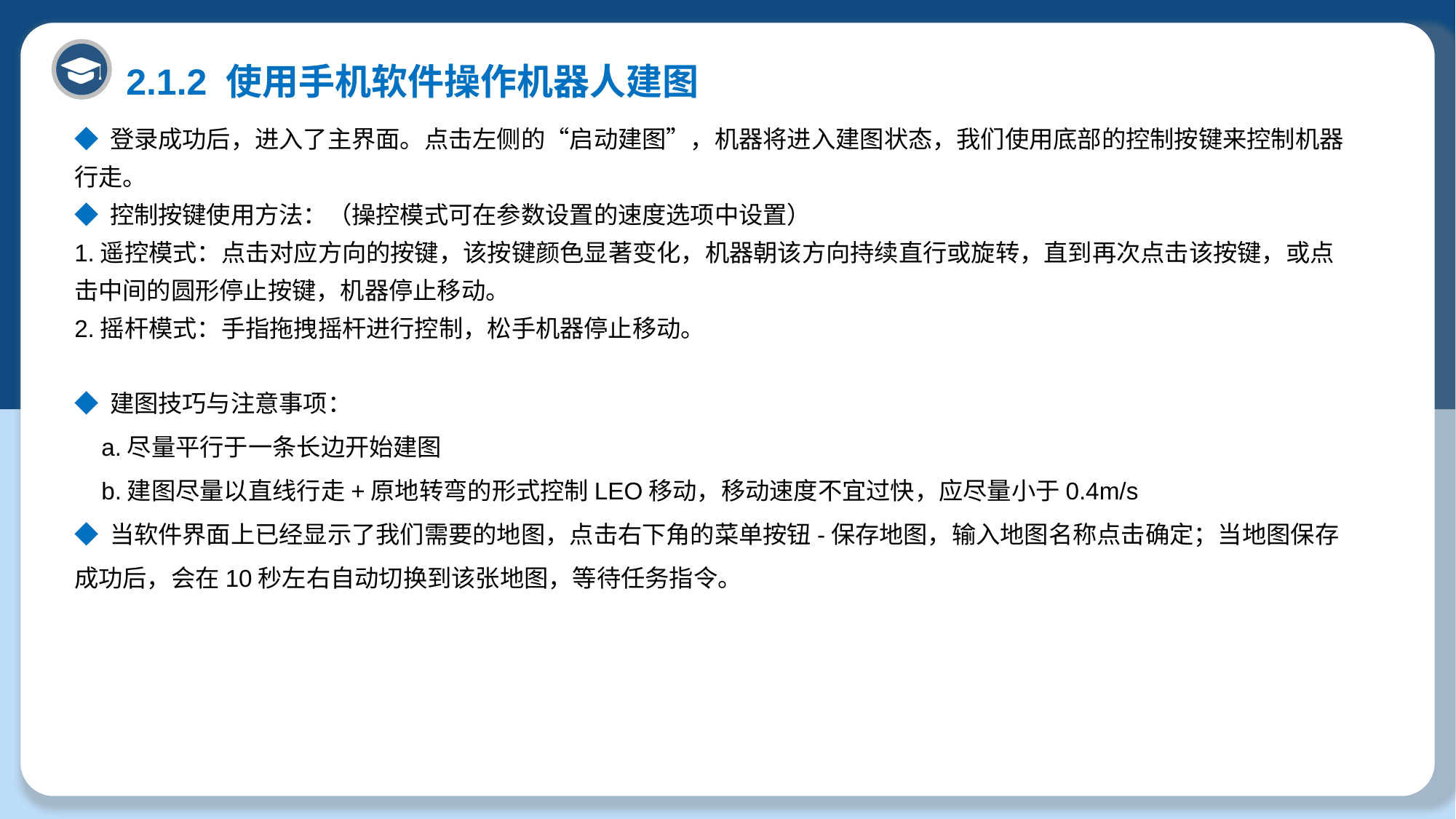

2.1.2 使用手机软件操作机器人建图
◆ 登录成功后，进入了主界面。点击左侧的“启动建图”，机器将进入建图状态，我们使用底部的控制按键来控制机器行走。
◆ 控制按键使用方法：（操控模式可在参数设置的速度选项中设置）
1.遥控模式：点击对应方向的按键，该按键颜色显著变化，机器朝该方向持续直行或旋转，直到再次点击该按键，或点击中间的圆形停止按键，机器停止移动。
2.摇杆模式：手指拖拽摇杆进行控制，松手机器停止移动。

◆ 建图技巧与注意事项：
    a.尽量平行于一条长边开始建图
    b.建图尽量以直线行走+原地转弯的形式控制LEO移动，移动速度不宜过快，应尽量小于0.4m/s
◆ 当软件界面上已经显示了我们需要的地图，点击右下角的菜单按钮-保存地图，输入地图名称点击确定；当地图保存成功后，会在10秒左右自动切换到该张地图，等待任务指令。